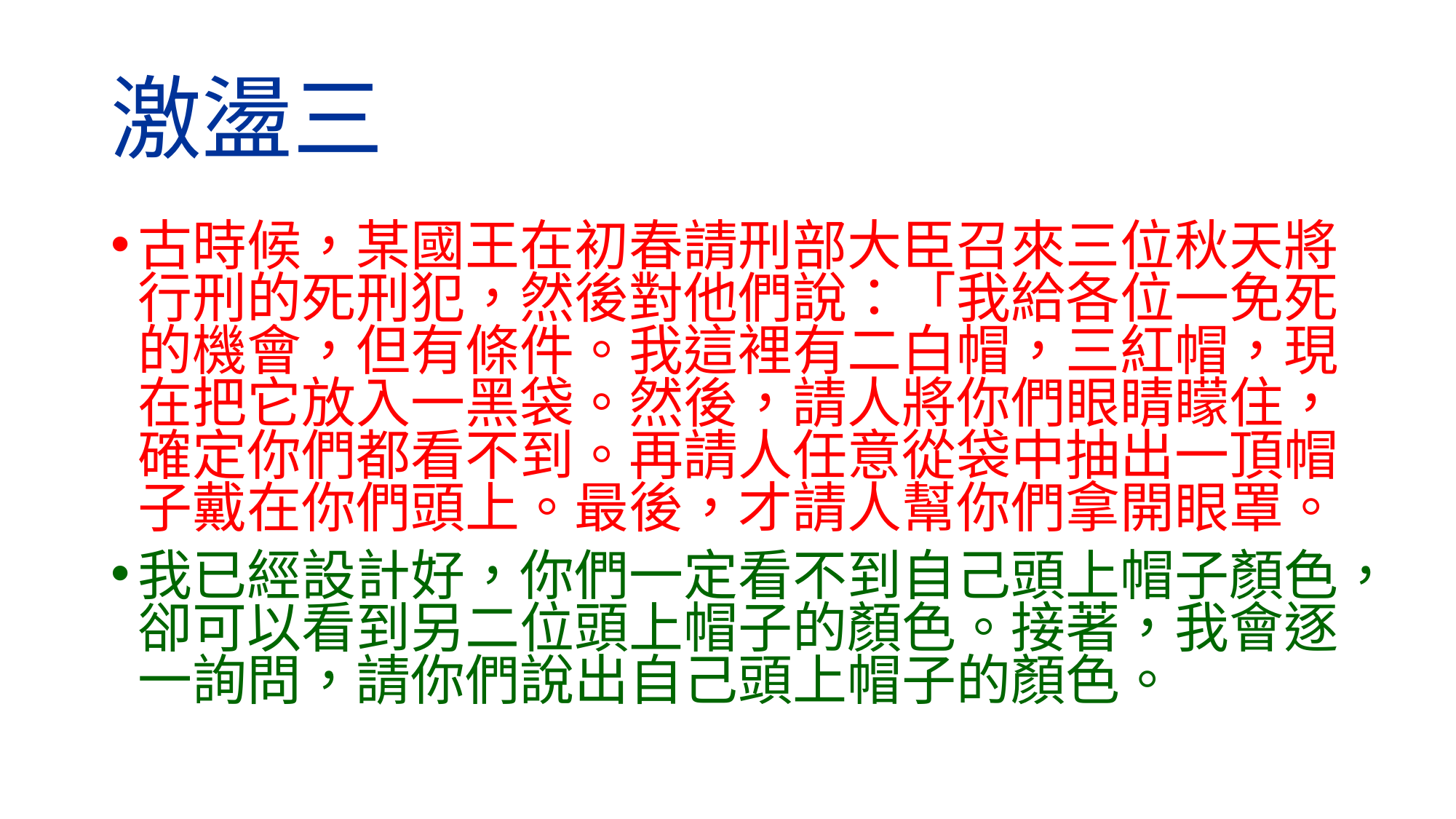

# 激盪三
古時候，某國王在初春請刑部大臣召來三位秋天將行刑的死刑犯，然後對他們說：「我給各位一免死的機會，但有條件。我這裡有二白帽，三紅帽，現在把它放入一黑袋。然後，請人將你們眼睛矇住，確定你們都看不到。再請人任意從袋中抽出一頂帽子戴在你們頭上。最後，才請人幫你們拿開眼罩。
我已經設計好，你們一定看不到自己頭上帽子顏色，卻可以看到另二位頭上帽子的顏色。接著，我會逐一詢問，請你們說出自己頭上帽子的顏色。